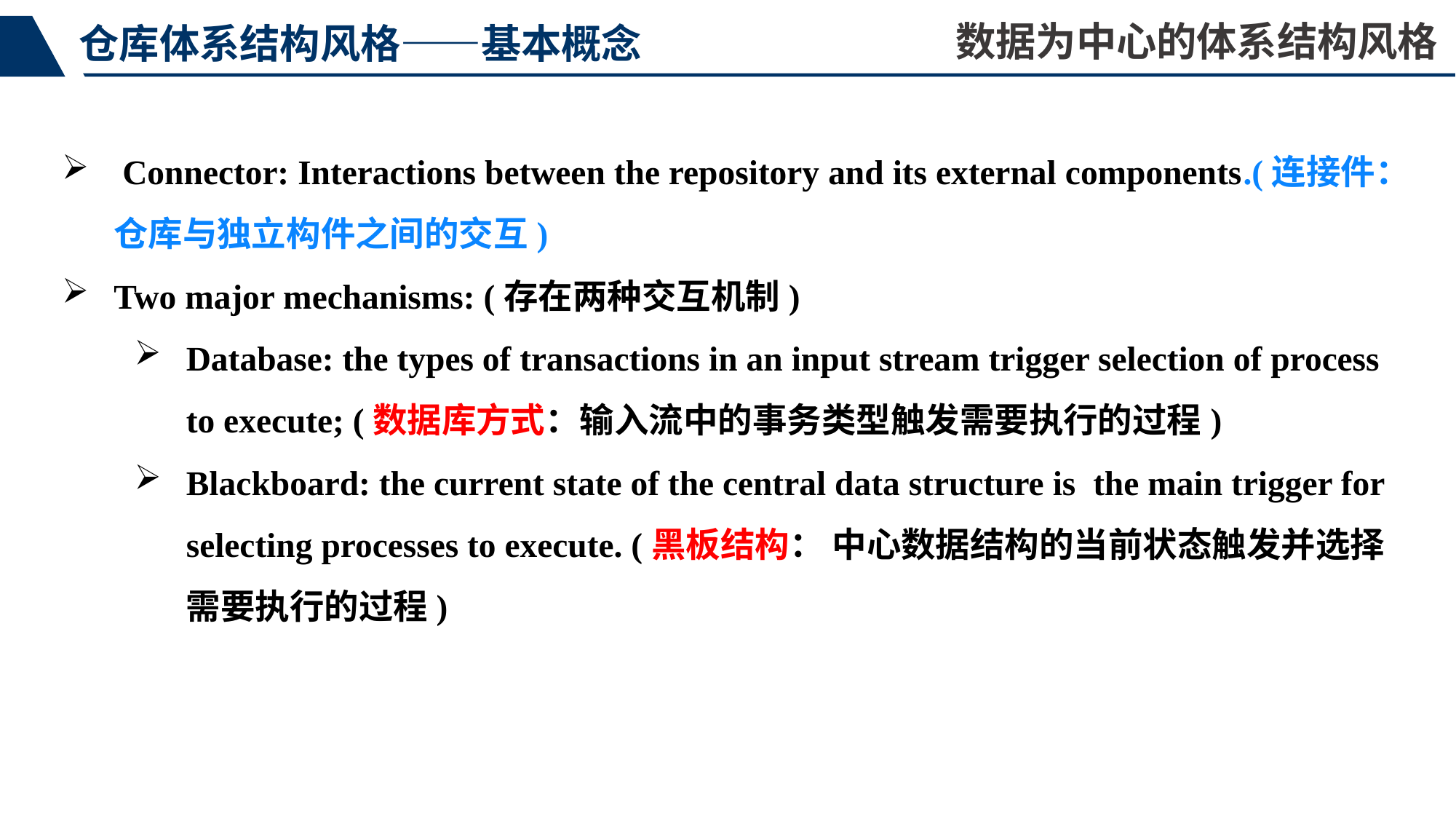

数据为中心的体系结构风格

仓库体系结构风格——基本概念

 Connector: Interactions between the repository and its external components.(连接件：仓库与独立构件之间的交互)
Two major mechanisms: (存在两种交互机制)
Database: the types of transactions in an input stream trigger selection of process to execute; (数据库方式：输入流中的事务类型触发需要执行的过程)
Blackboard: the current state of the central data structure is  the main trigger for selecting processes to execute. (黑板结构： 中心数据结构的当前状态触发并选择需要执行的过程)